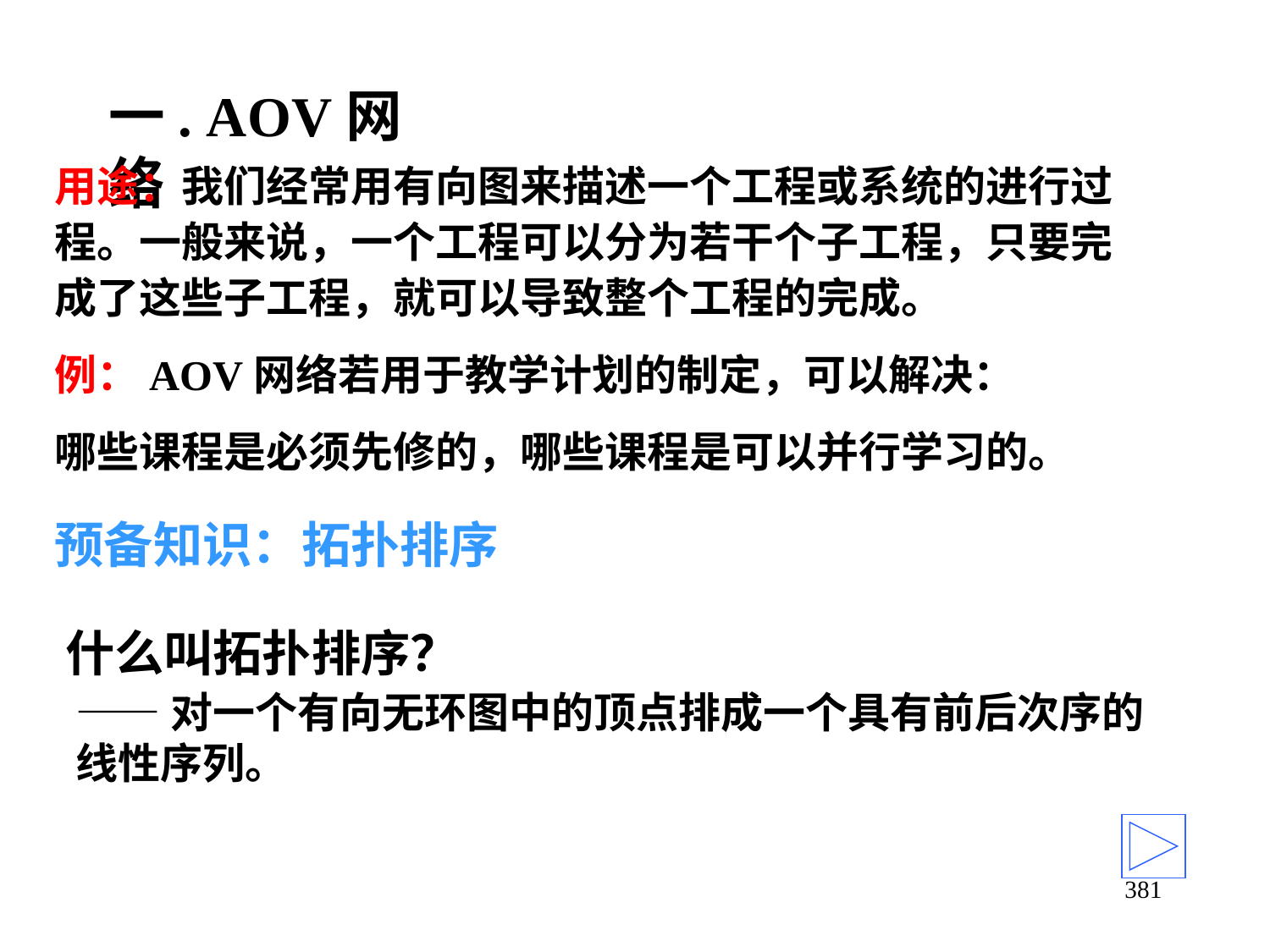

# 一. AOV网络
用途：我们经常用有向图来描述一个工程或系统的进行过程。一般来说，一个工程可以分为若干个子工程，只要完成了这些子工程，就可以导致整个工程的完成。
例：AOV网络若用于教学计划的制定，可以解决：
哪些课程是必须先修的，哪些课程是可以并行学习的。
预备知识：拓扑排序
什么叫拓扑排序？
——对一个有向无环图中的顶点排成一个具有前后次序的线性序列。

381